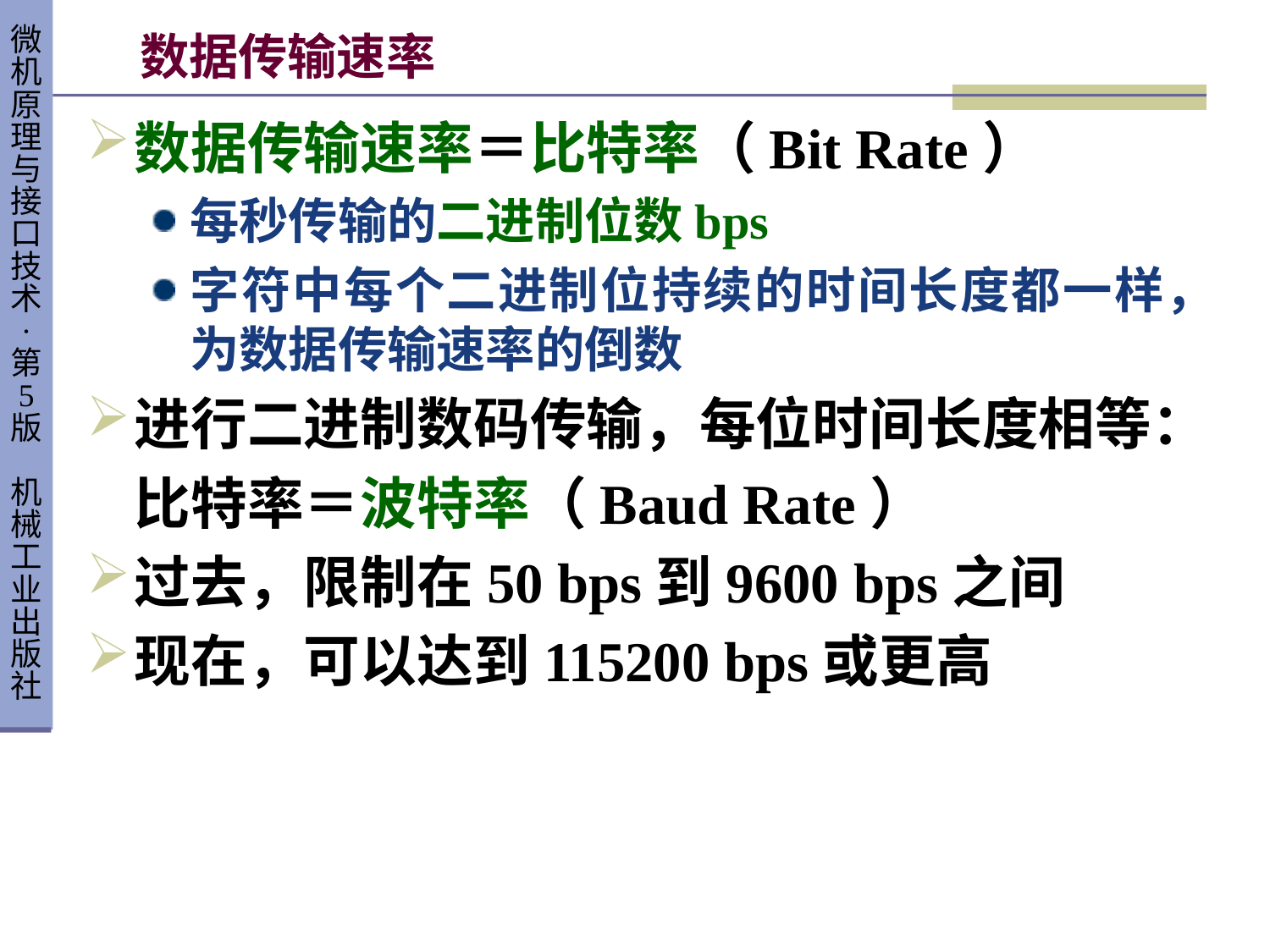

# 数据传输速率
数据传输速率＝比特率（Bit Rate）
每秒传输的二进制位数bps
字符中每个二进制位持续的时间长度都一样，为数据传输速率的倒数
进行二进制数码传输，每位时间长度相等：
	比特率＝波特率（Baud Rate）
过去，限制在50 bps到9600 bps之间
现在，可以达到115200 bps或更高